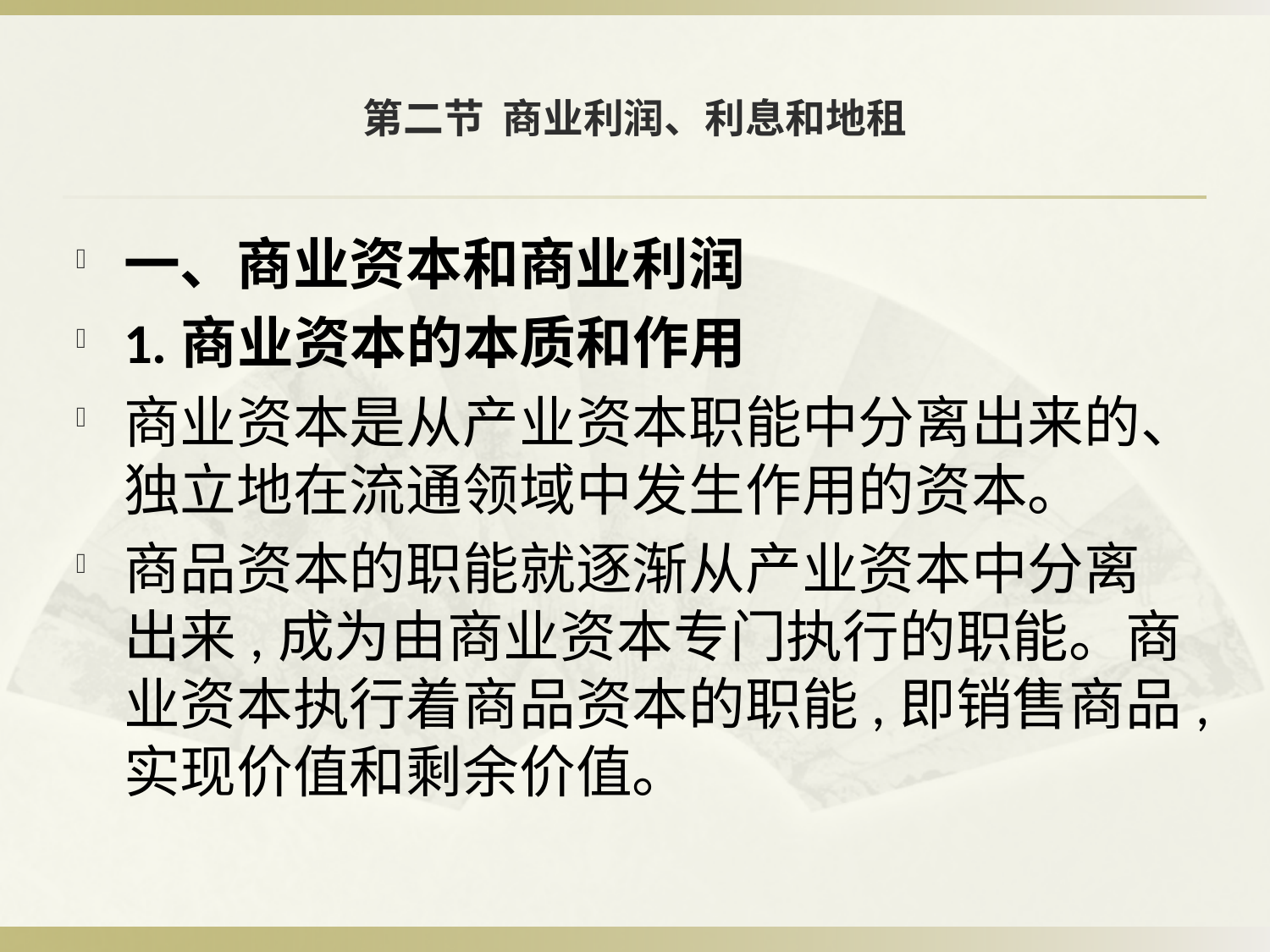

# 第二节  商业利润、利息和地租
一、商业资本和商业利润
1.商业资本的本质和作用
商业资本是从产业资本职能中分离出来的、独立地在流通领域中发生作用的资本。
商品资本的职能就逐渐从产业资本中分离出来,成为由商业资本专门执行的职能。商业资本执行着商品资本的职能,即销售商品,实现价值和剩余价值。